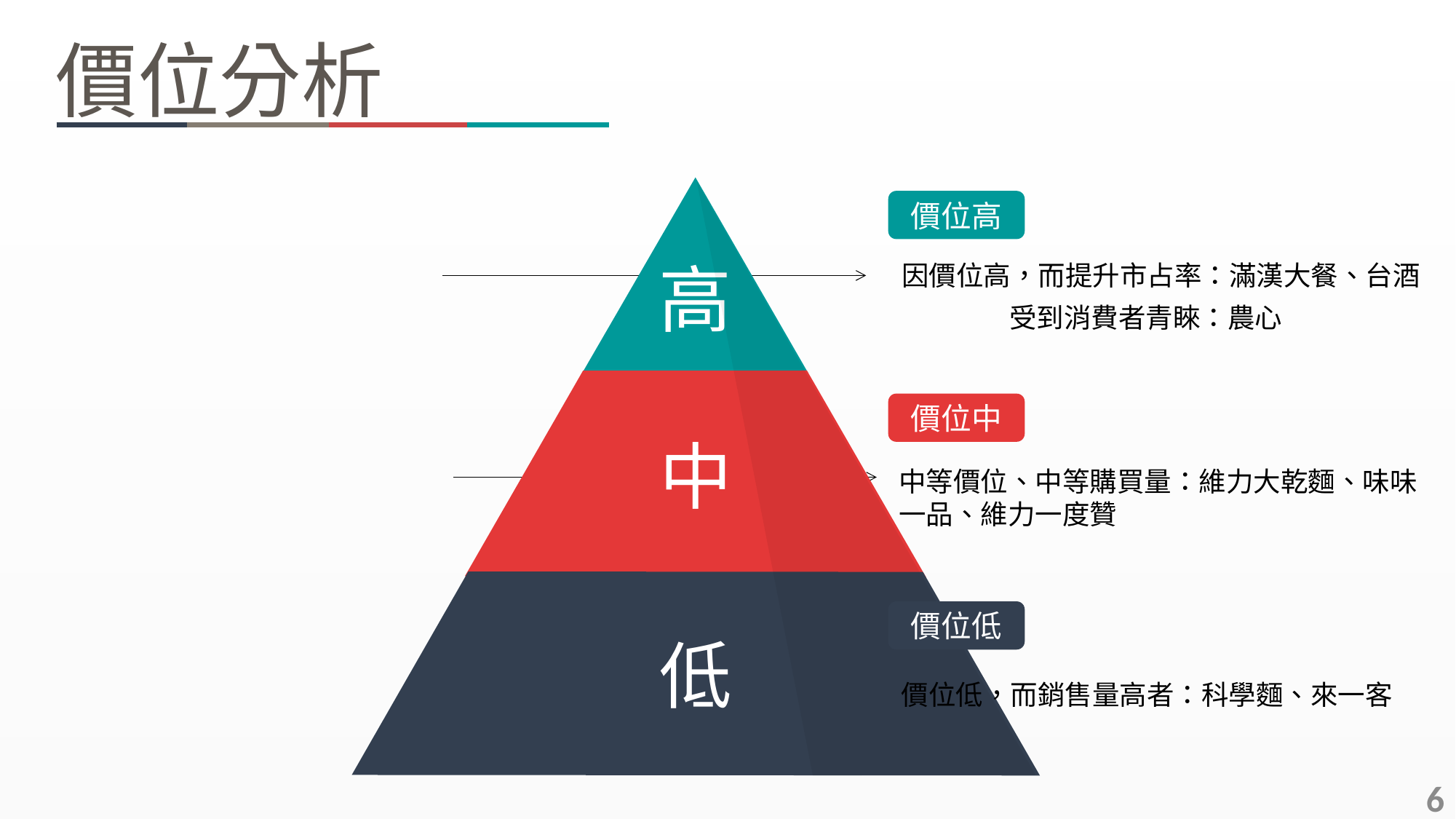

價位分析

高

中
低
價位高
因價位高，而提升市占率：滿漢大餐、台酒
受到消費者青睞：農心
價位中
中等價位、中等購買量：維力大乾麵、味味一品、維力一度贊
價位低
價位低，而銷售量高者：科學麵、來一客
6